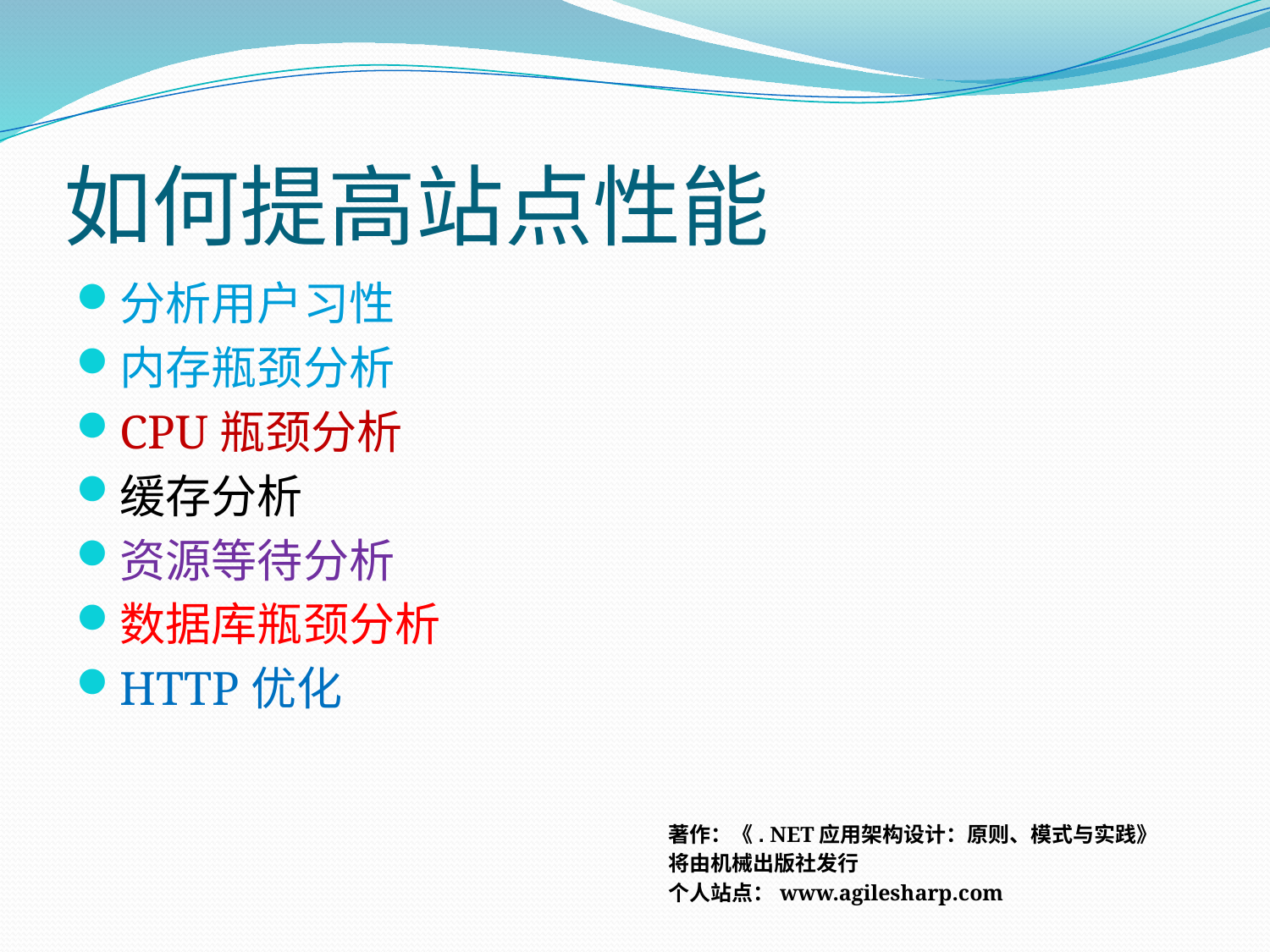

# 如何提高站点性能
分析用户习性
内存瓶颈分析
CPU瓶颈分析
缓存分析
资源等待分析
数据库瓶颈分析
HTTP优化
著作：《. NET应用架构设计：原则、模式与实践》
将由机械出版社发行
个人站点：www.agilesharp.com